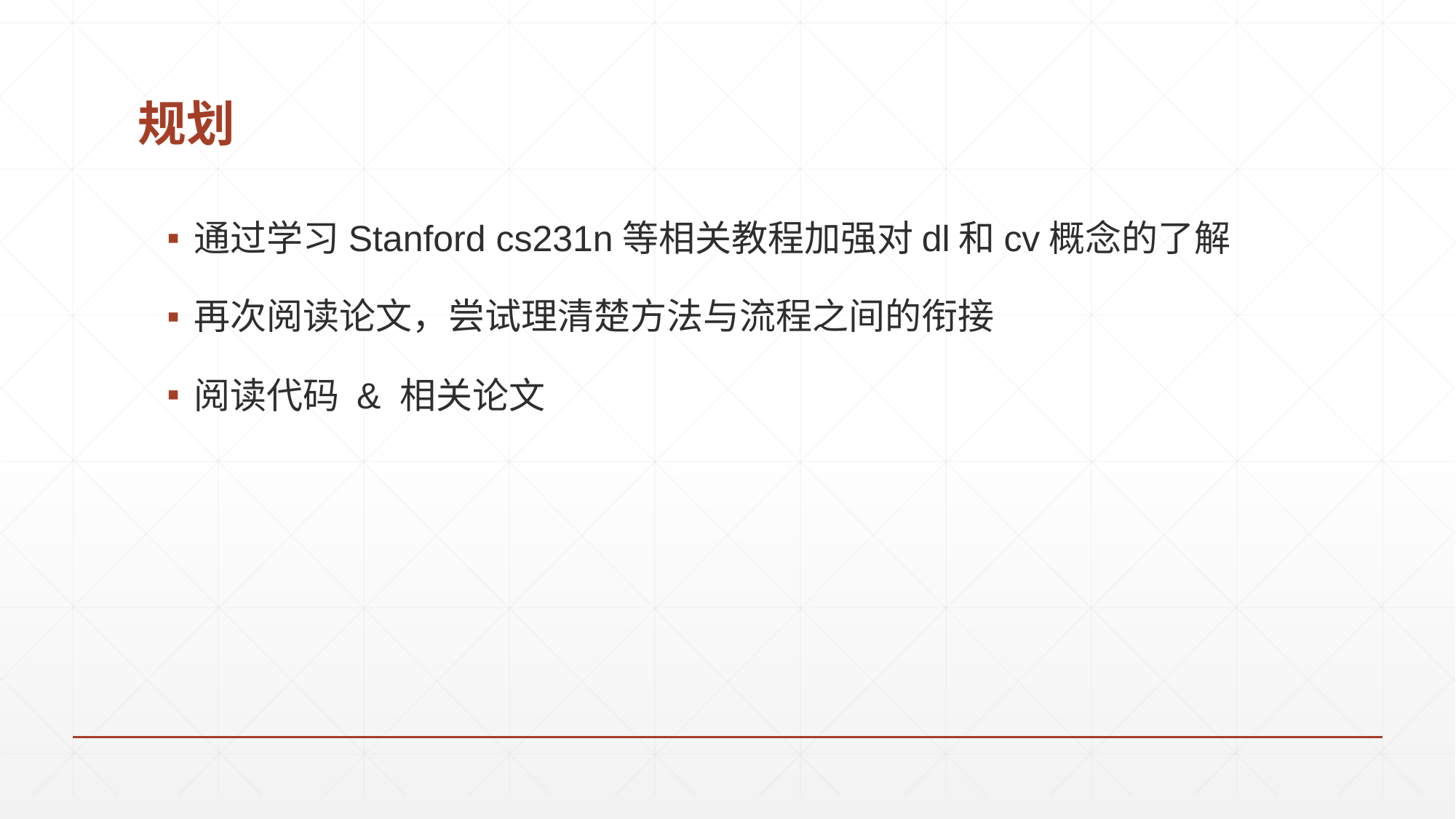

# 规划
通过学习Stanford cs231n等相关教程加强对dl和cv概念的了解

再次阅读论文，尝试理清楚方法与流程之间的衔接

阅读代码 & 相关论文